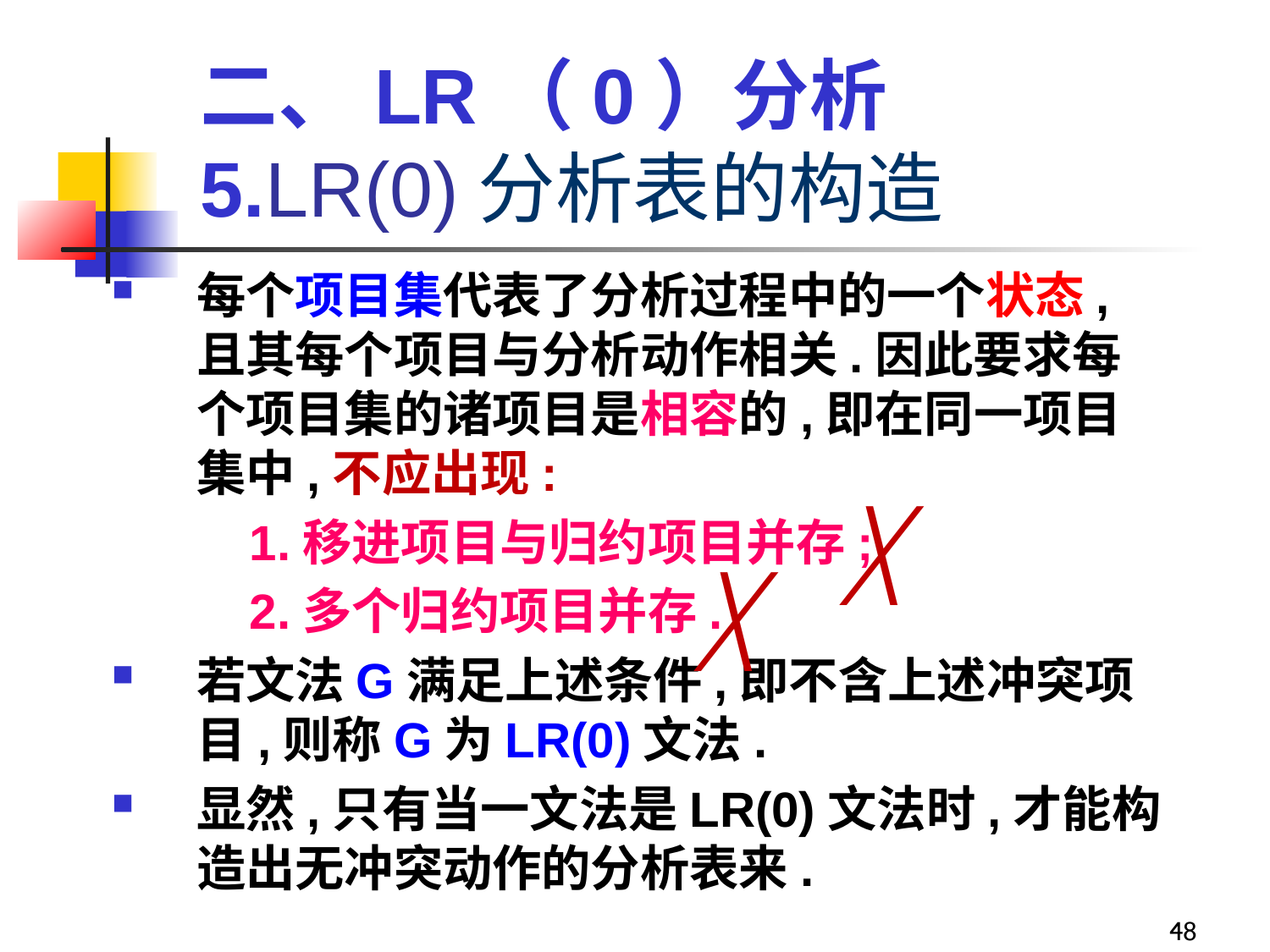

二、LR（0）分析
5.LR(0)分析表的构造
每个项目集代表了分析过程中的一个状态,且其每个项目与分析动作相关.因此要求每个项目集的诸项目是相容的,即在同一项目集中,不应出现:
	1.移进项目与归约项目并存;
	2.多个归约项目并存.
若文法G满足上述条件,即不含上述冲突项目,则称G为LR(0)文法.
显然,只有当一文法是LR(0)文法时,才能构造出无冲突动作的分析表来.
╳
╳
48